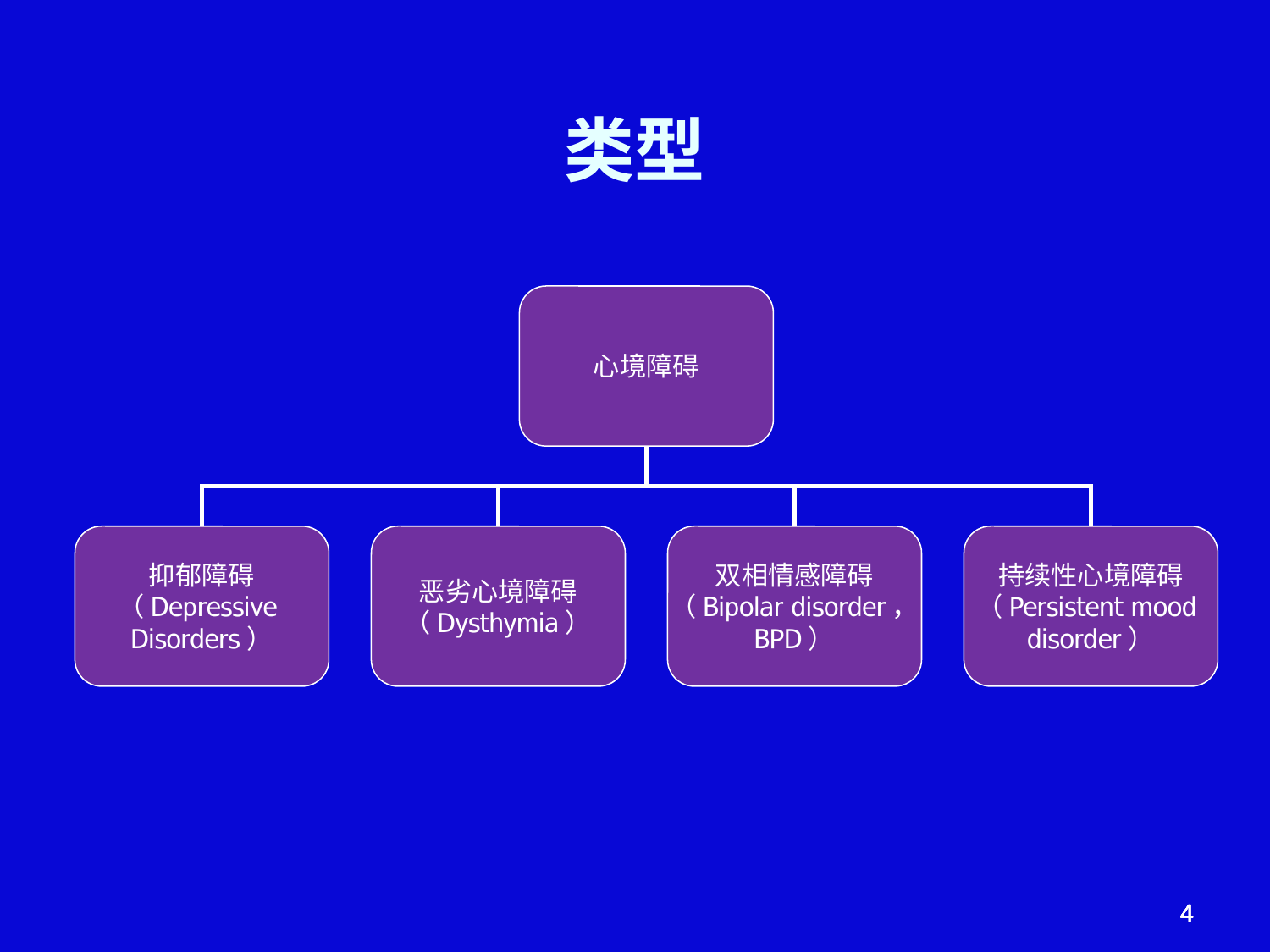

# 类型

心境障碍
抑郁障碍
（Depressive
Disorders）
恶劣心境障碍
（Dysthymia）
双相情感障碍
（Bipolar disorder，
BPD）
持续性心境障碍
（Persistent mood
disorder）
4
4
4
4
4
4